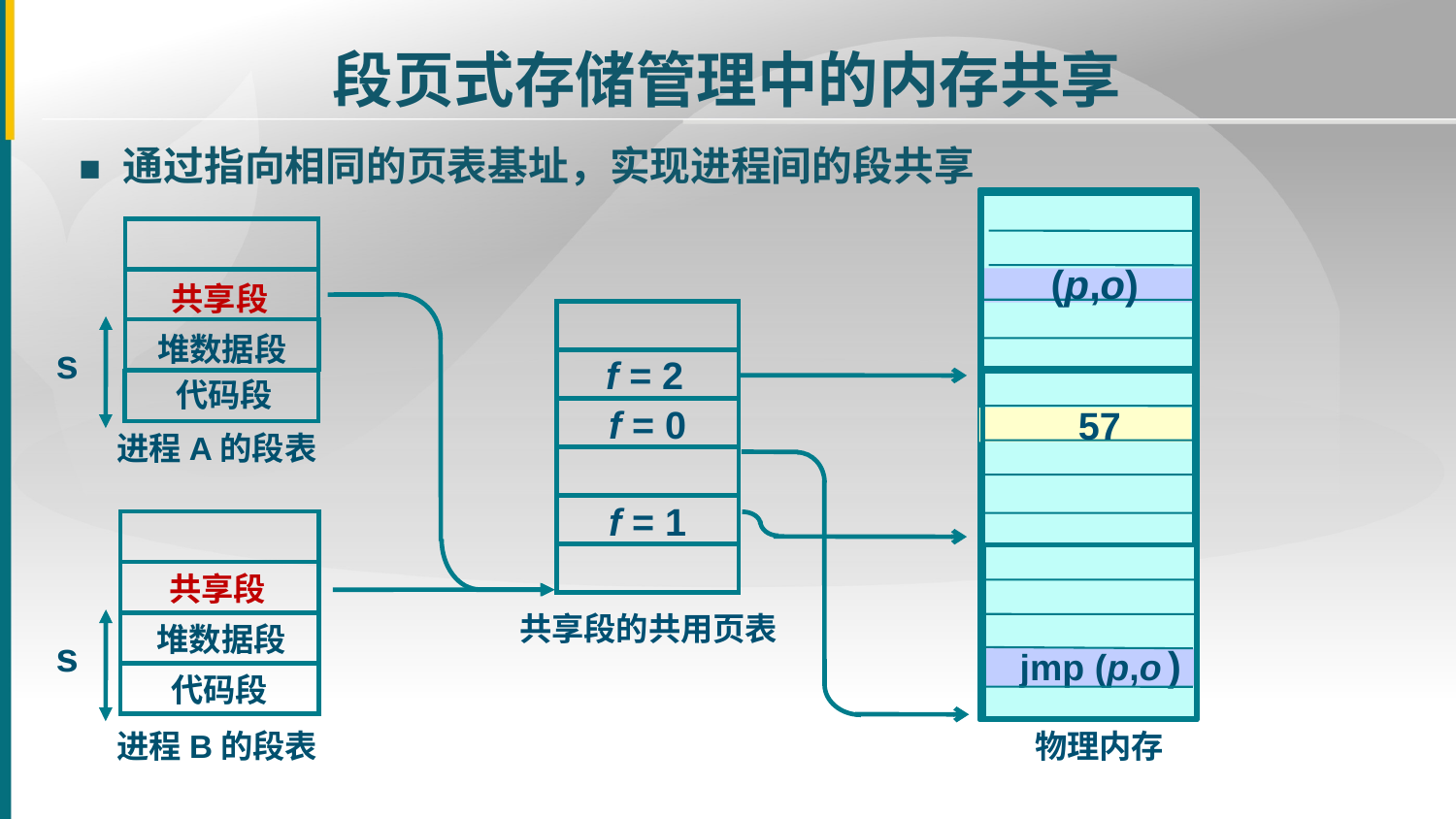

段页式存储管理中的内存共享
   通过指向相同的页表基址，实现进程间的段共享
■

(p,o)

57

jmp (p,o)

物理内存

共享段

堆数据段
s

进程A的段表
代码段

f = 2

f = 0

f = 1

共享段的共用页表

共享段

堆数据段

s
代码段

进程B的段表